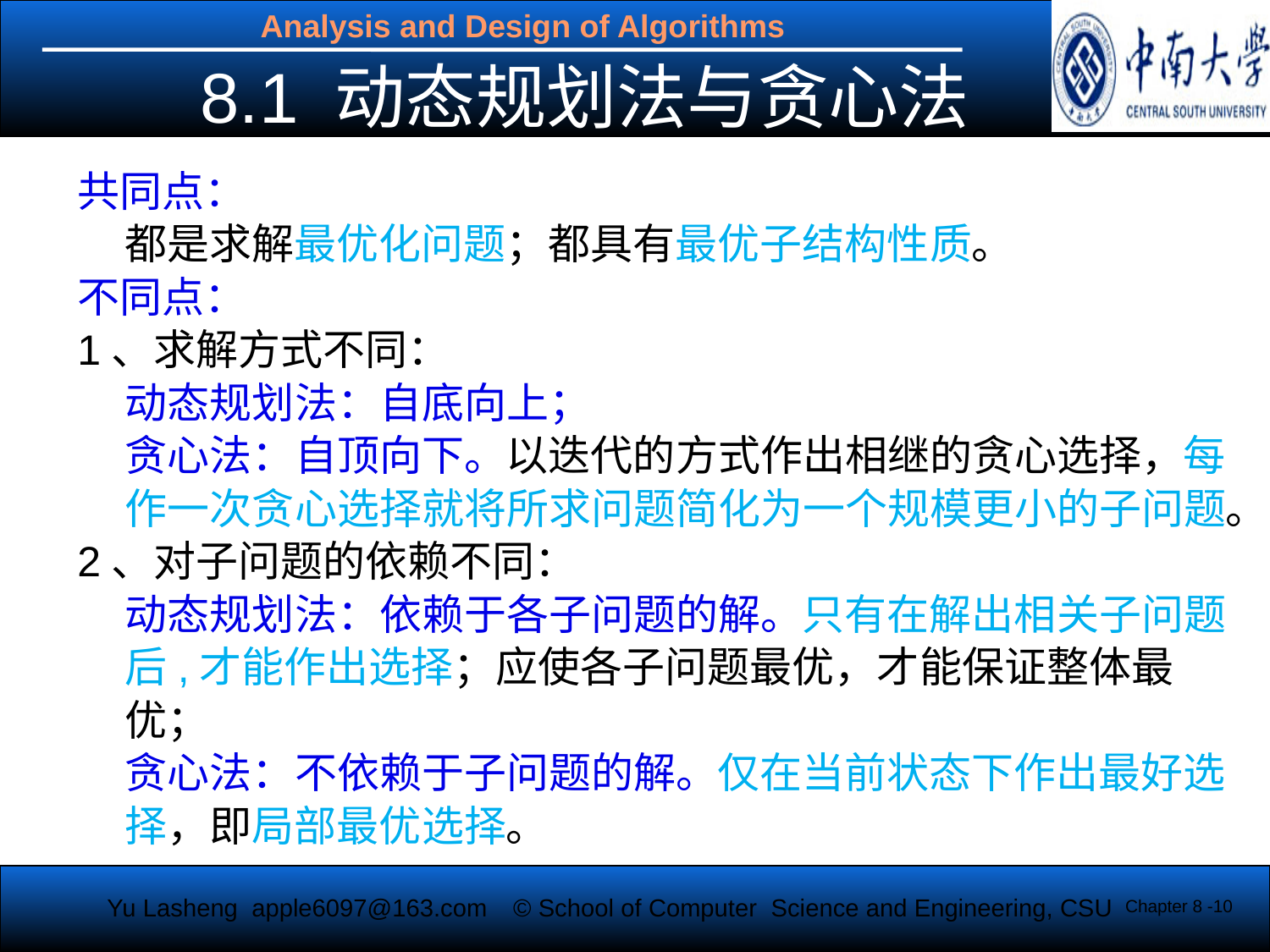

8.1 动态规划法与贪心法
共同点：
	都是求解最优化问题；都具有最优子结构性质。
不同点：
1、求解方式不同：
	动态规划法：自底向上；
	贪心法：自顶向下。以迭代的方式作出相继的贪心选择，每作一次贪心选择就将所求问题简化为一个规模更小的子问题。
2、对子问题的依赖不同：
	动态规划法：依赖于各子问题的解。只有在解出相关子问题后,才能作出选择；应使各子问题最优，才能保证整体最优；
	贪心法：不依赖于子问题的解。仅在当前状态下作出最好选择，即局部最优选择。
Chapter 8 -10